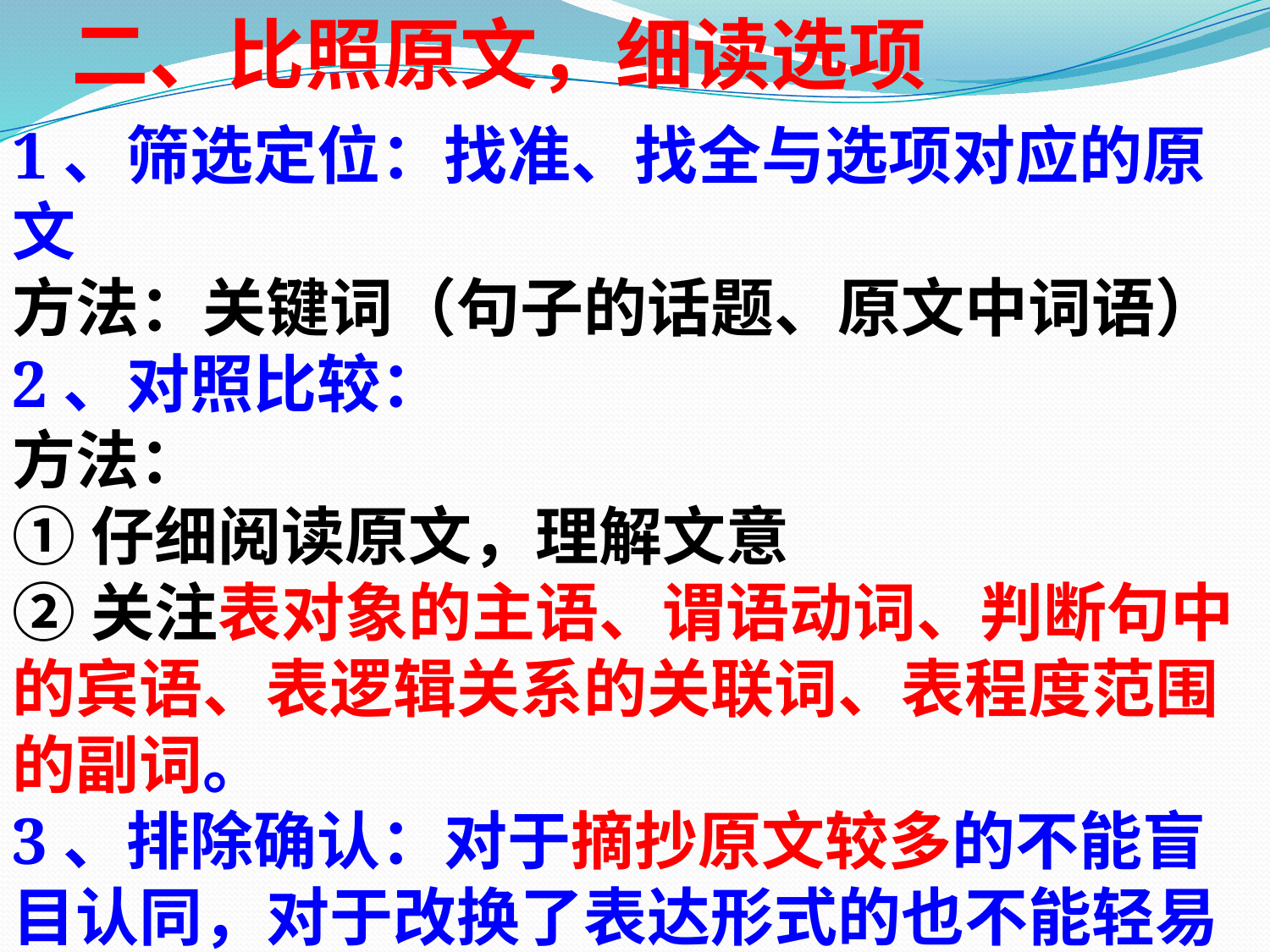

二、比照原文，细读选项
1、筛选定位：找准、找全与选项对应的原文
方法：关键词（句子的话题、原文中词语）
2、对照比较：
方法：
①仔细阅读原文，理解文意
②关注表对象的主语、谓语动词、判断句中的宾语、表逻辑关系的关联词、表程度范围的副词。
3、排除确认：对于摘抄原文较多的不能盲目认同，对于改换了表达形式的也不能轻易否定。